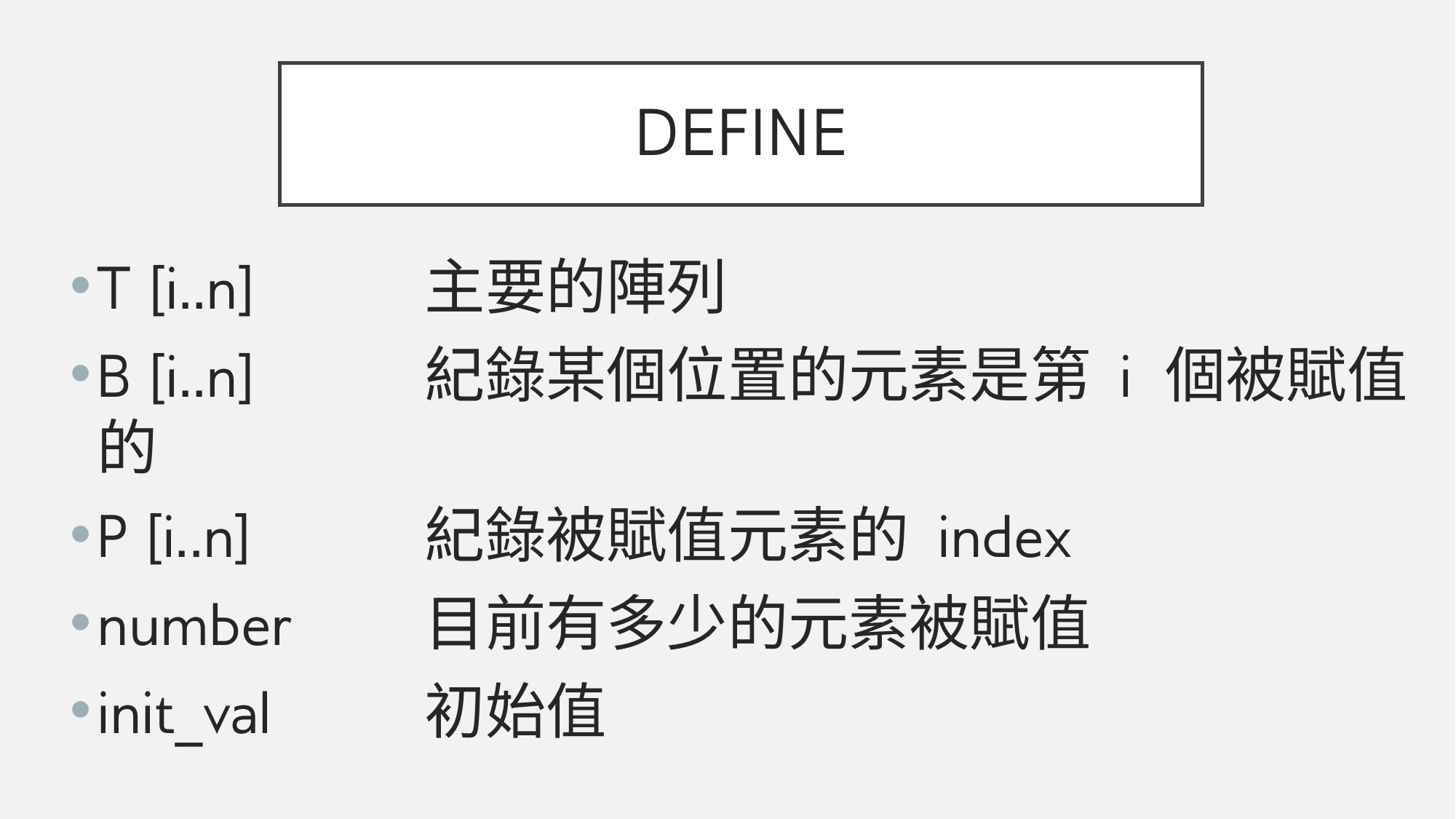

# define
T [i..n]		主要的陣列
B [i..n]		紀錄某個位置的元素是第 i 個被賦值的
P [i..n]		紀錄被賦值元素的 index
number		目前有多少的元素被賦值
init_val		初始值